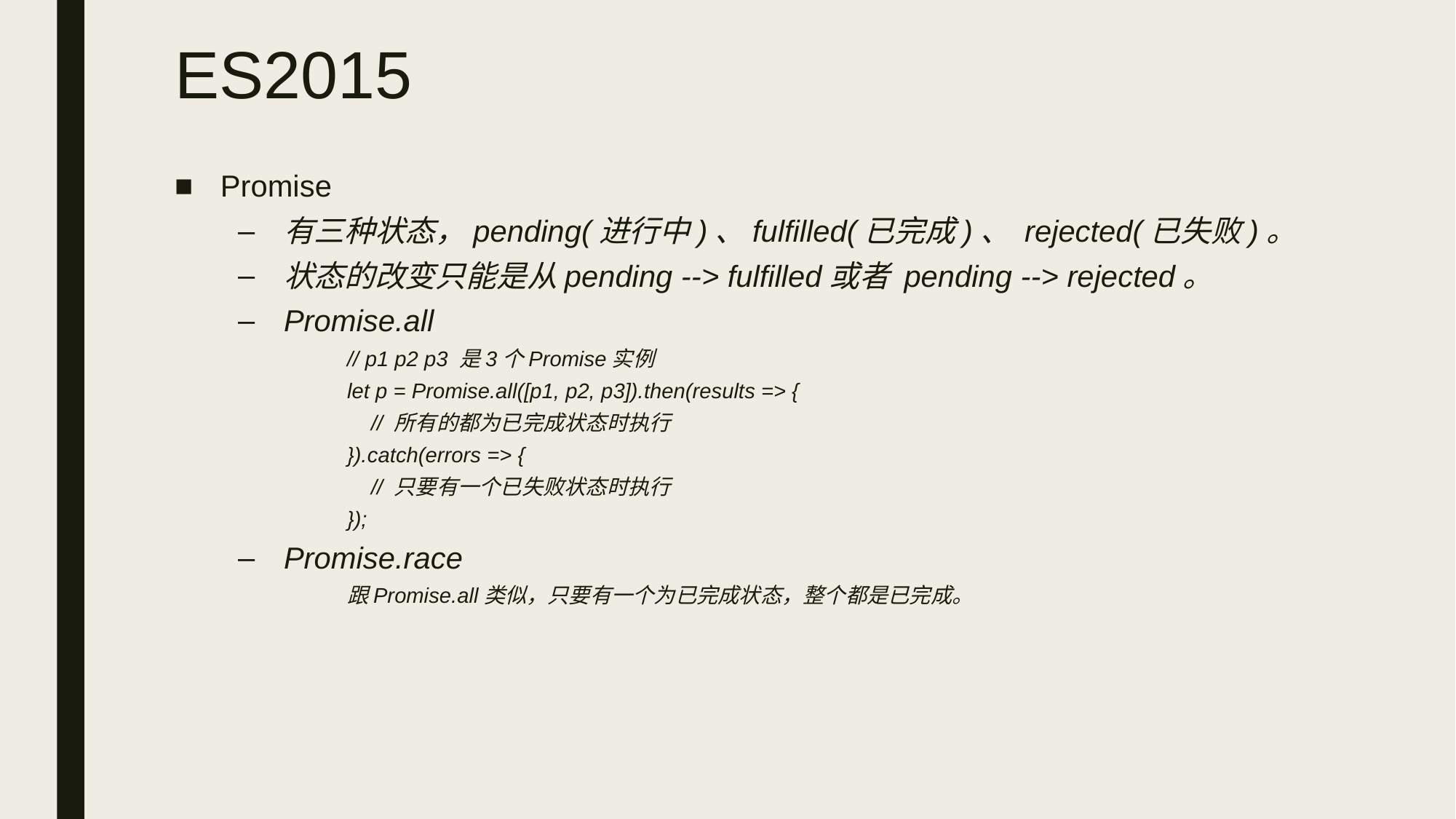

# ES2015
Promise
有三种状态，pending(进行中)、fulfilled(已完成)、 rejected(已失败)。
状态的改变只能是从pending --> fulfilled或者 pending --> rejected。
Promise.all
// p1 p2 p3 是3个Promise实例
let p = Promise.all([p1, p2, p3]).then(results => {
    // 所有的都为已完成状态时执行
}).catch(errors => {
    // 只要有一个已失败状态时执行
});
Promise.race
跟Promise.all类似，只要有一个为已完成状态，整个都是已完成。